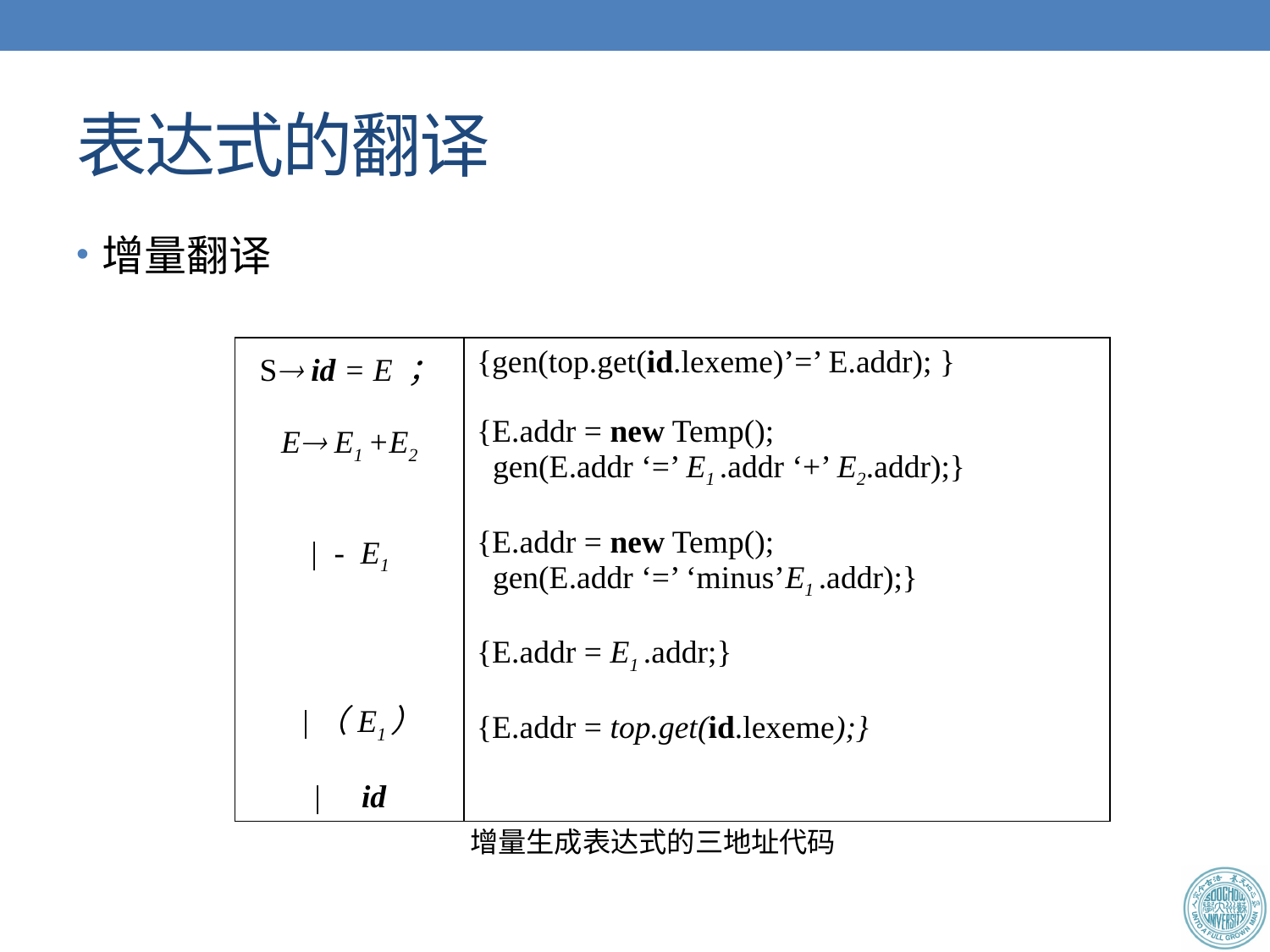

# 表达式的翻译
增量翻译

| S→ id = E ； E→ E1 +E2 | - E1 |（E1） | id | {gen(top.get(id.lexeme)’=’ E.addr); } {E.addr = new Temp(); gen(E.addr ‘=’ E1 .addr ‘+’ E2.addr);} {E.addr = new Temp(); gen(E.addr ‘=’ ‘minus’E1 .addr);} {E.addr = E1 .addr;} {E.addr = top.get(id.lexeme);} |
| --- | --- |
增量生成表达式的三地址代码